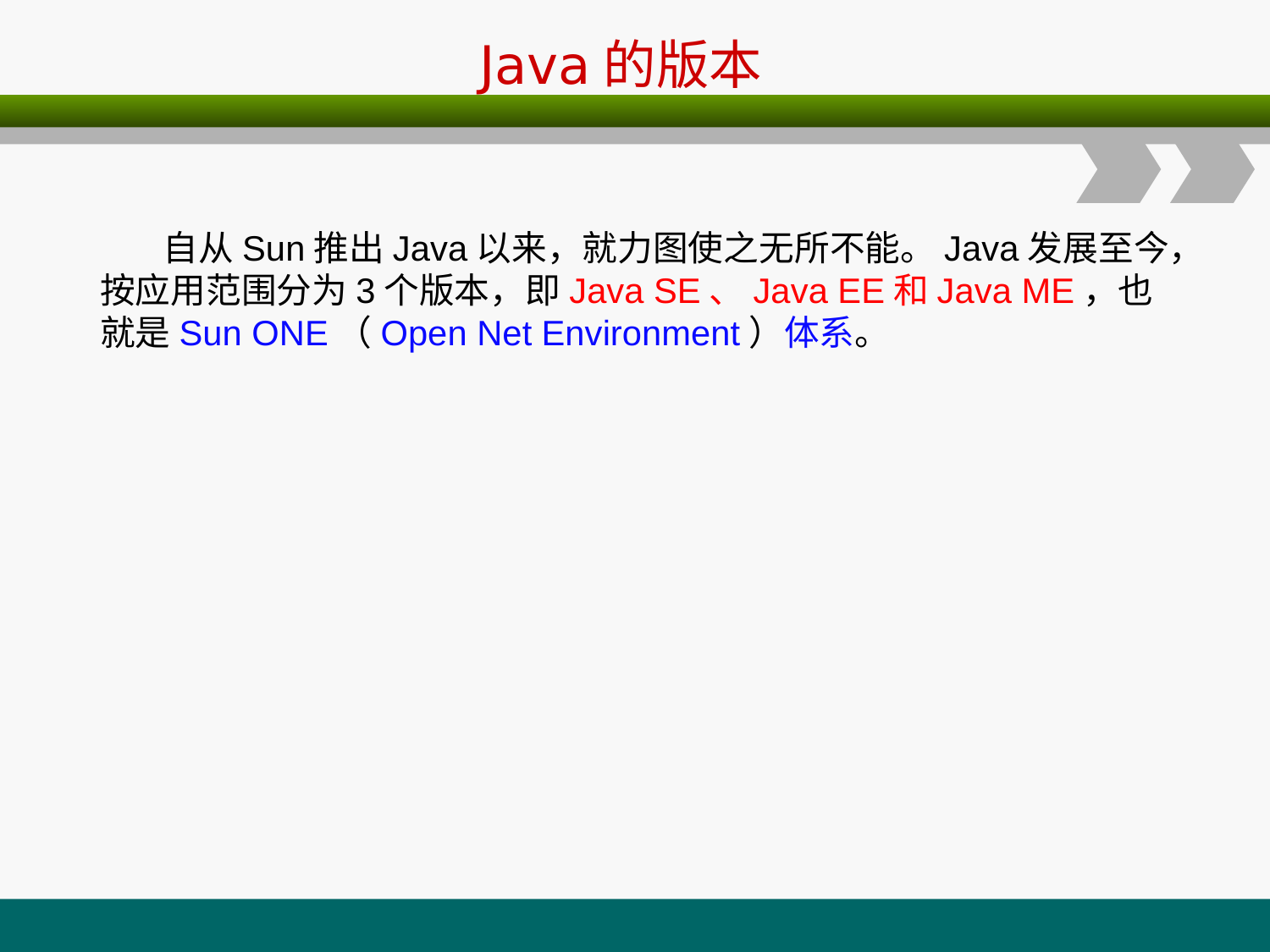

Java的版本
       自从Sun推出Java以来，就力图使之无所不能。Java发展至今，按应用范围分为3个版本，即Java SE、Java EE和Java ME，也就是Sun ONE（Open Net Environment）体系。
11